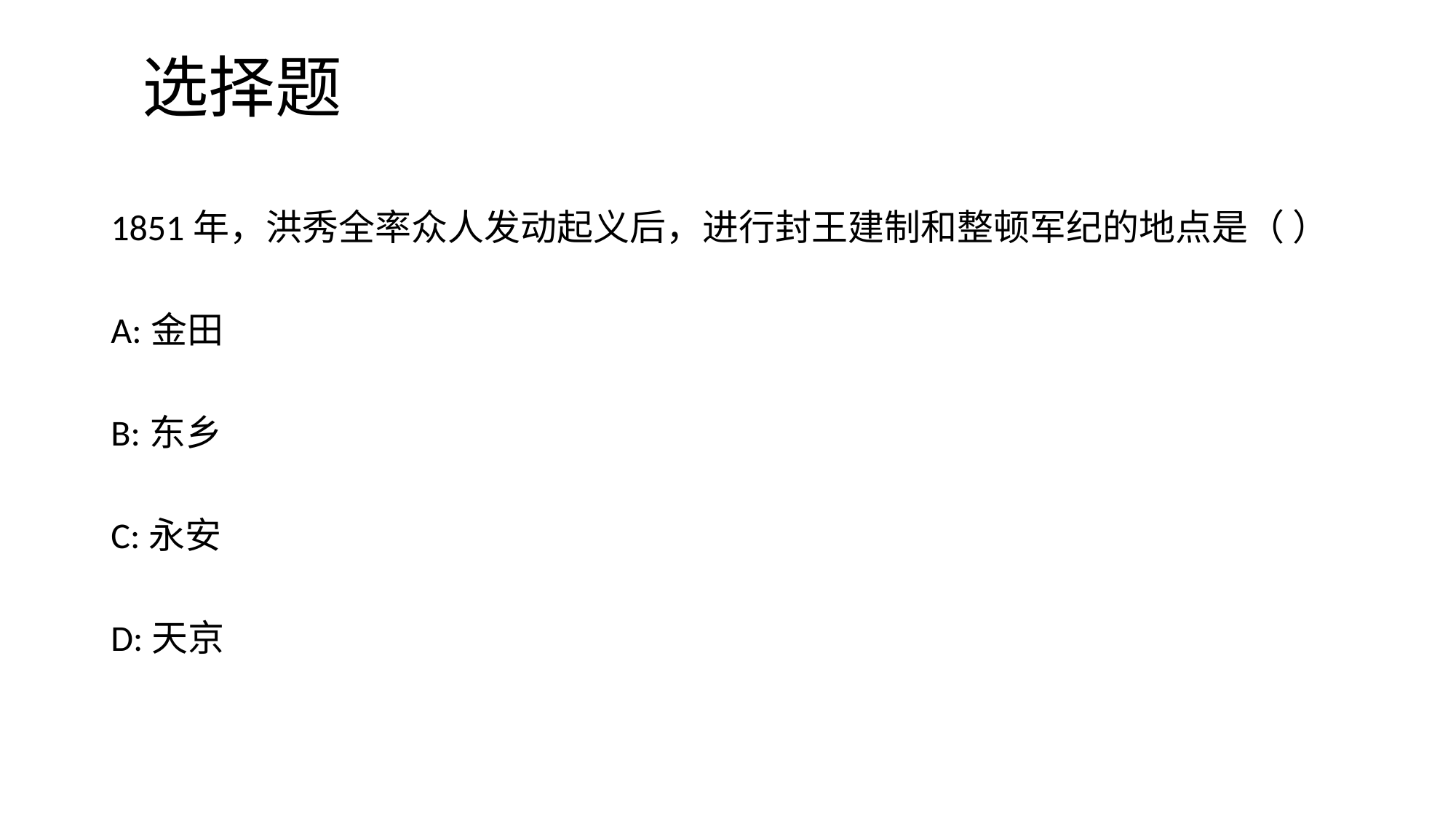

# 选择题
1851年，洪秀全率众人发动起义后，进行封王建制和整顿军纪的地点是（ ）
A:金田
B:东乡
C:永安
D:天京